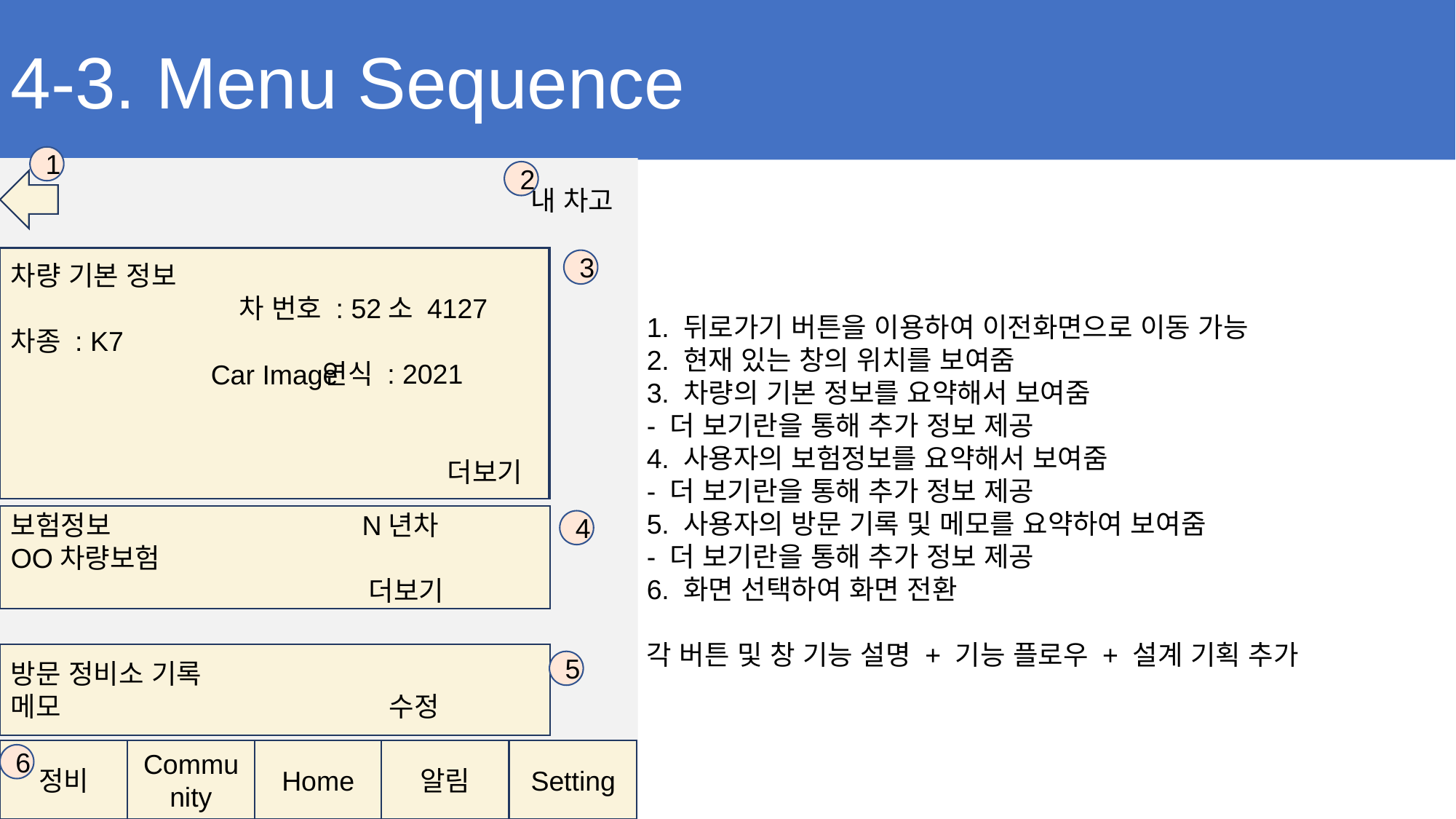

4-3. Menu Sequence
1

정비
Community
Home
알림
Setting
차량 기본 정보
                             차 번호 : 52소 4127
차종 : K7
                                        연식 : 2021

				더보기
보험정보                                N년차
OO차량보험
                                              더보기
Car Image
내 차고
1. 뒤로가기 버튼을 이용하여 이전화면으로 이동 가능
2. 현재 있는 창의 위치를 보여줌
3. 차량의 기본 정보를 요약해서 보여줌
- 더 보기란을 통해 추가 정보 제공
4. 사용자의 보험정보를 요약해서 보여줌
- 더 보기란을 통해 추가 정보 제공
5. 사용자의 방문 기록 및 메모를 요약하여 보여줌
- 더 보기란을 통해 추가 정보 제공
6. 화면 선택하여 화면 전환

각 버튼 및 창 기능 설명 + 기능 플로우 + 설계 기획 추가
2

3
4
방문 정비소 기록
메모                                           수정
5
6